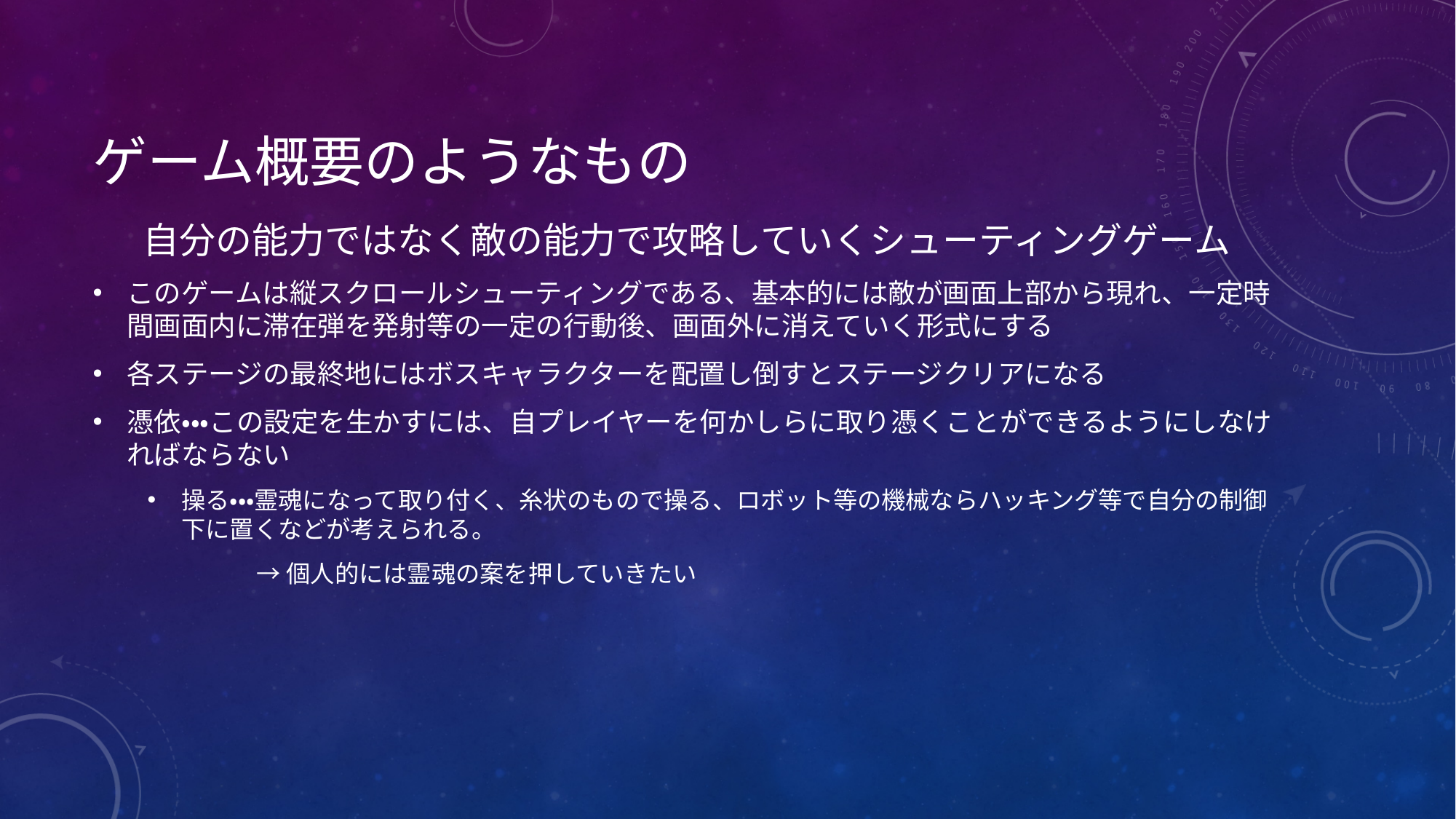

# ゲーム概要のようなもの
自分の能力ではなく敵の能力で攻略していくシューティングゲーム
このゲームは縦スクロールシューティングである、基本的には敵が画面上部から現れ、一定時間画面内に滞在弾を発射等の一定の行動後、画面外に消えていく形式にする
各ステージの最終地にはボスキャラクターを配置し倒すとステージクリアになる
憑依・・・この設定を生かすには、自プレイヤーを何かしらに取り憑くことができるようにしなければならない
操る・・・霊魂になって取り付く、糸状のもので操る、ロボット等の機械ならハッキング等で自分の制御下に置くなどが考えられる。
	→個人的には霊魂の案を押していきたい